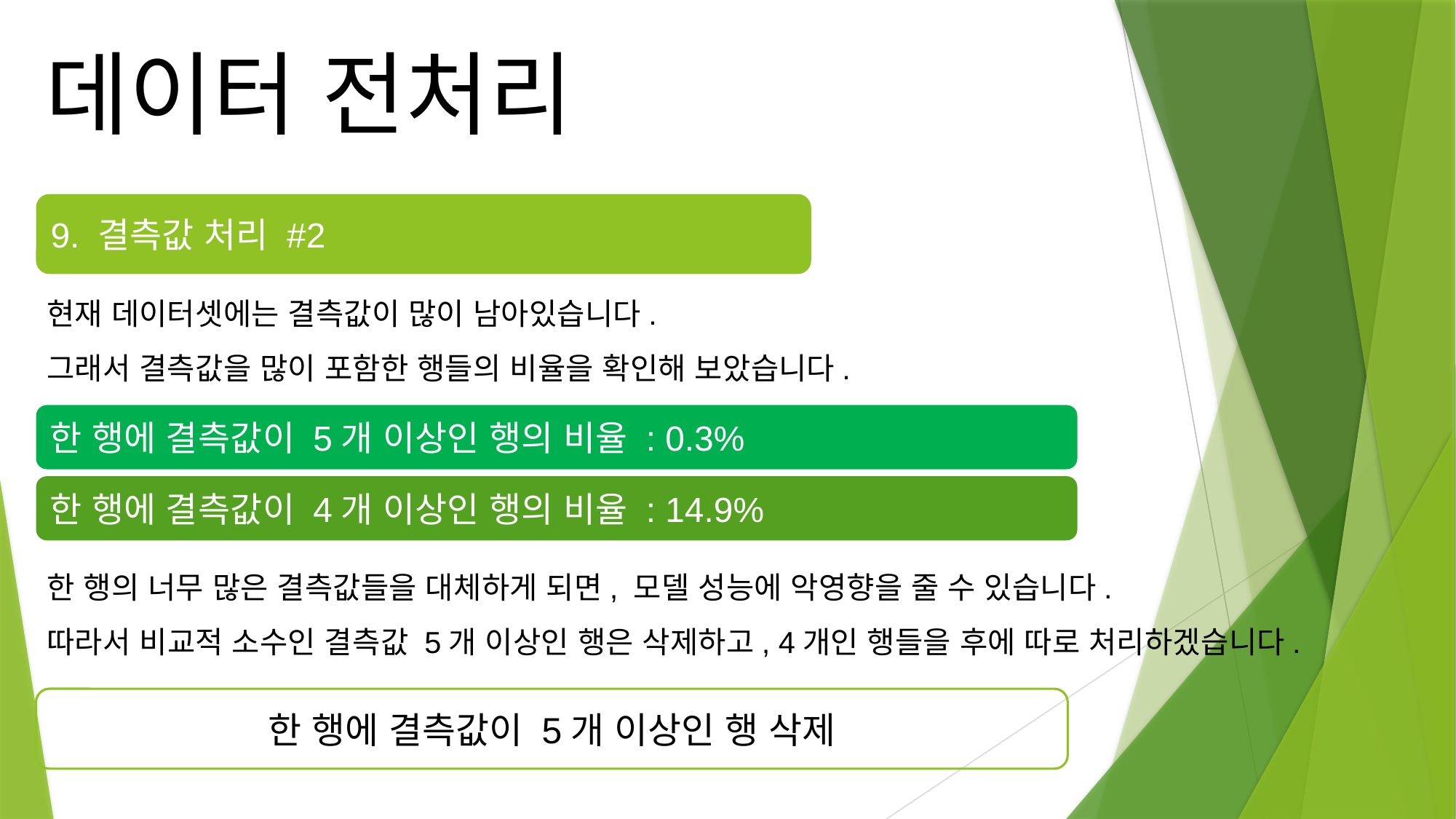

데이터 전처리

현재 데이터셋에는 결측값이 많이 남아있습니다.

그래서 결측값을 많이 포함한 행들의 비율을 확인해 보았습니다.

9. 결측값 처리 #2
한 행에 결측값이 5개 이상인 행의 비율 : 0.3%
한 행에 결측값이 4개 이상인 행의 비율 : 14.9%
한 행의 너무 많은 결측값들을 대체하게 되면, 모델 성능에 악영향을 줄 수 있습니다.

따라서 비교적 소수인 결측값 5개 이상인 행은 삭제하고, 4개인 행들을 후에 따로 처리하겠습니다.
한 행에 결측값이 5개 이상인 행 삭제